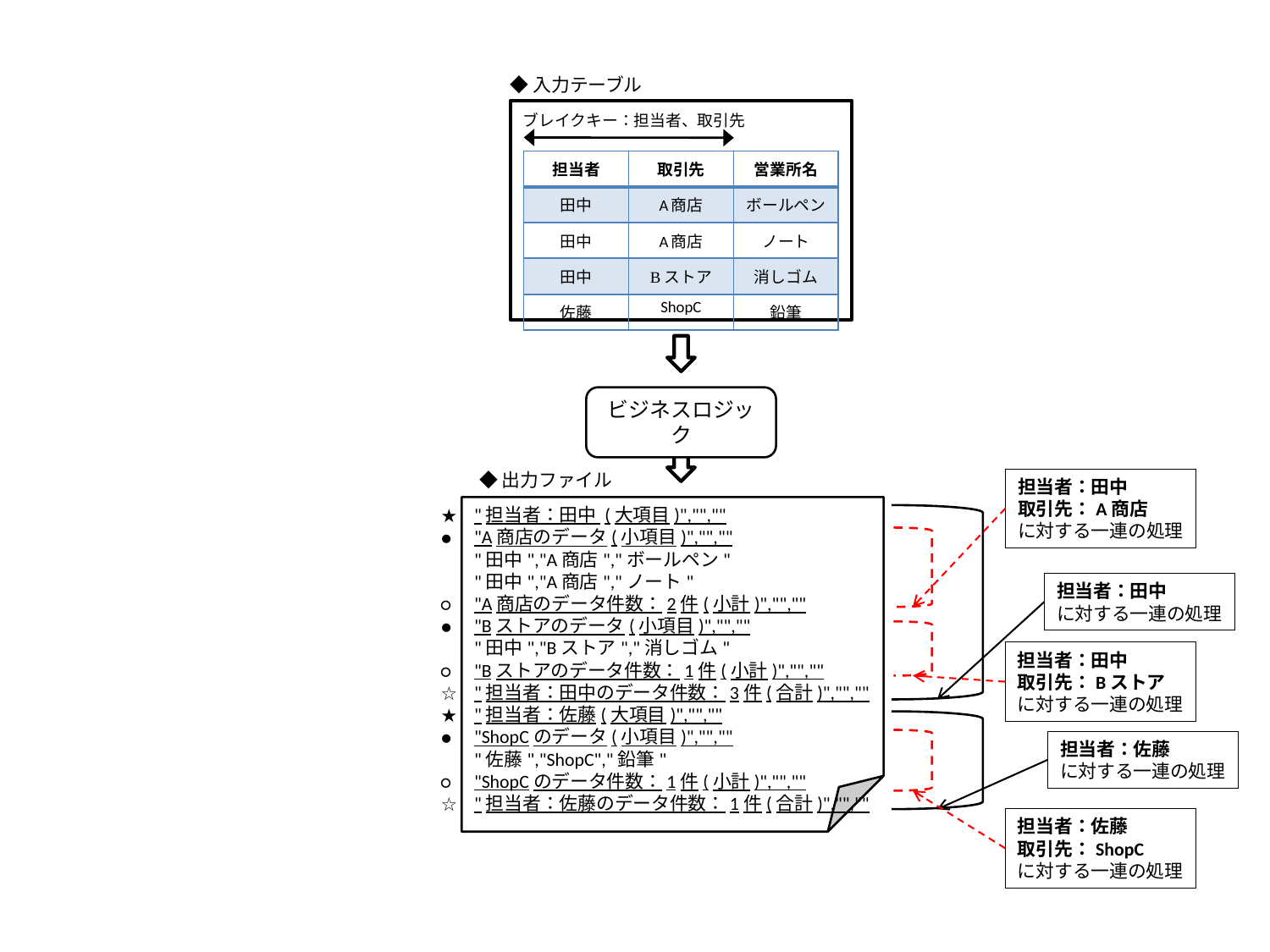

◆入力テーブル

ブレイクキー：担当者、取引先
| 担当者 | 取引先 | 営業所名 |
| --- | --- | --- |
| 田中 | A商店 | ボールペン |
| 田中 | A商店 | ノート |
| 田中 | Bストア | 消しゴム |
| 佐藤 | ShopC | 鉛筆 |

ビジネスロジック

◆出力ファイル
担当者：田中
取引先：A商店
に対する一連の処理
"担当者：田中 (大項目)","",""
"A商店のデータ(小項目)","",""
"田中","A商店","ボールペン"
"田中","A商店","ノート"
"A商店のデータ件数：2件(小計)","",""
"Bストアのデータ(小項目)","",""
"田中","Bストア","消しゴム"
"Bストアのデータ件数：1件(小計)","",""
"担当者：田中のデータ件数：3件(合計)","",""
"担当者：佐藤(大項目)","",""
"ShopCのデータ(小項目)","",""
"佐藤","ShopC","鉛筆"
"ShopCのデータ件数：1件(小計)","",""
"担当者：佐藤のデータ件数：1件(合計)","",""
★
●

○
●

○
☆
★
●

○
☆

担当者：田中
に対する一連の処理

担当者：田中
取引先：Bストア
に対する一連の処理

担当者：佐藤
に対する一連の処理
担当者：佐藤
取引先：ShopC
に対する一連の処理